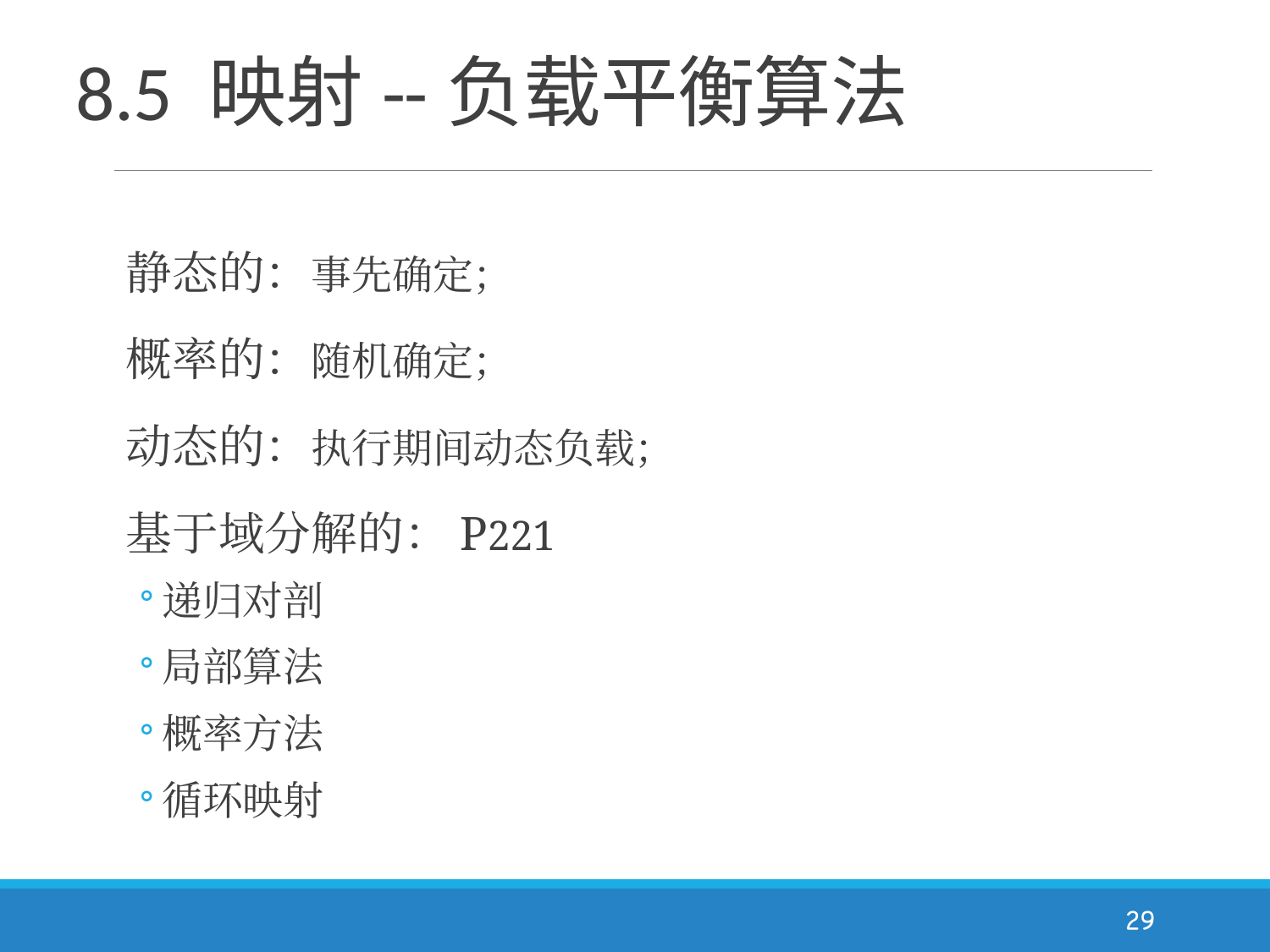

# 8.5 映射--负载平衡算法
静态的：事先确定；
概率的：随机确定；
动态的：执行期间动态负载；
基于域分解的：P221
递归对剖
局部算法
概率方法
循环映射
29